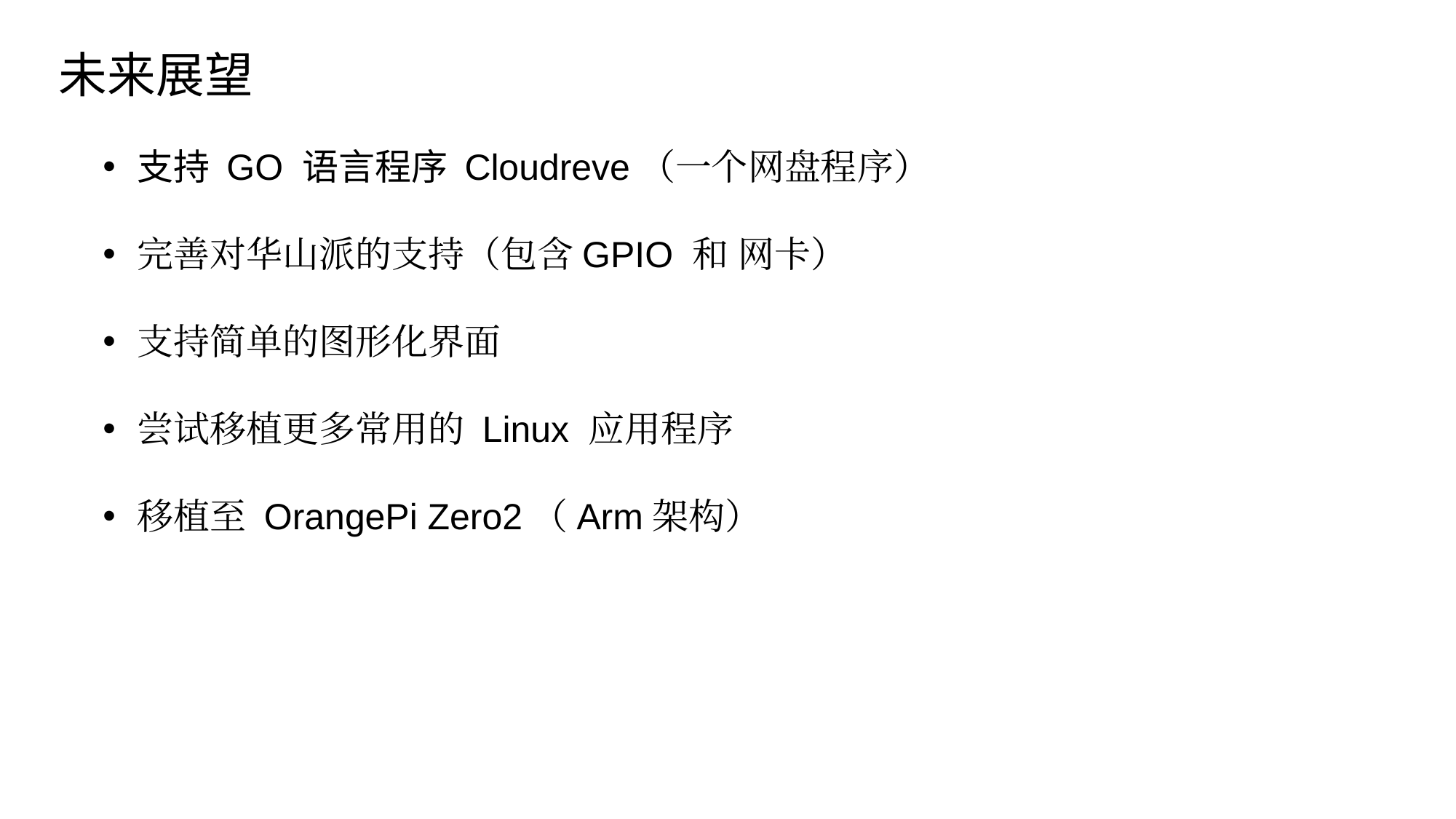

未来展望
支持 GO 语言程序 Cloudreve（一个网盘程序）

完善对华山派的支持（包含GPIO 和 网卡）

支持简单的图形化界面

尝试移植更多常用的 Linux 应用程序

移植至 OrangePi Zero2（Arm架构）